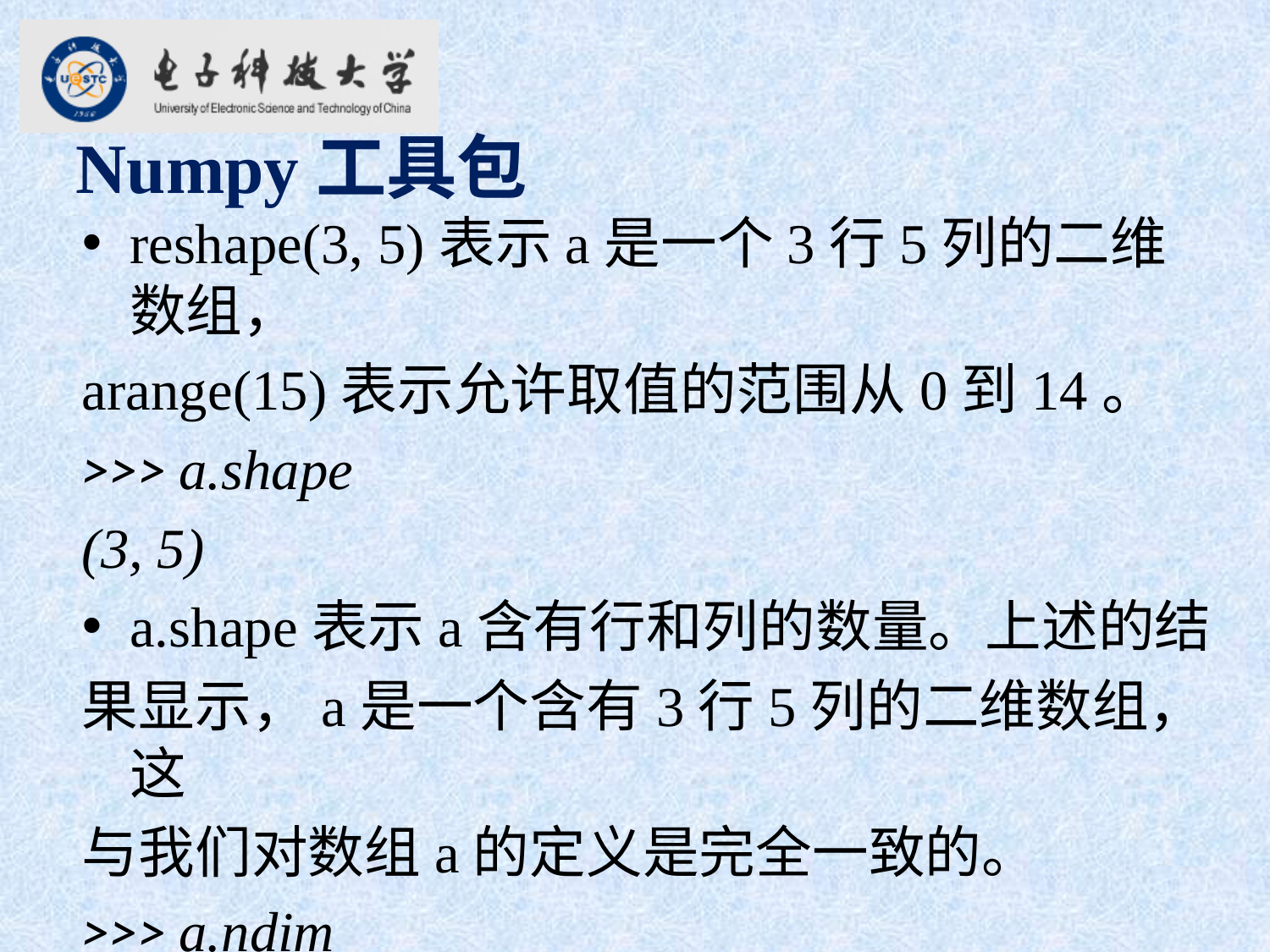

Numpy工具包
reshape(3, 5)表示a是一个3行5列的二维数组，
arange(15)表示允许取值的范围从0到14。
>>> a.shape
(3, 5)
a.shape表示a含有行和列的数量。上述的结
果显示，a是一个含有3行5列的二维数组，这
与我们对数组a的定义是完全一致的。
>>> a.ndim
2